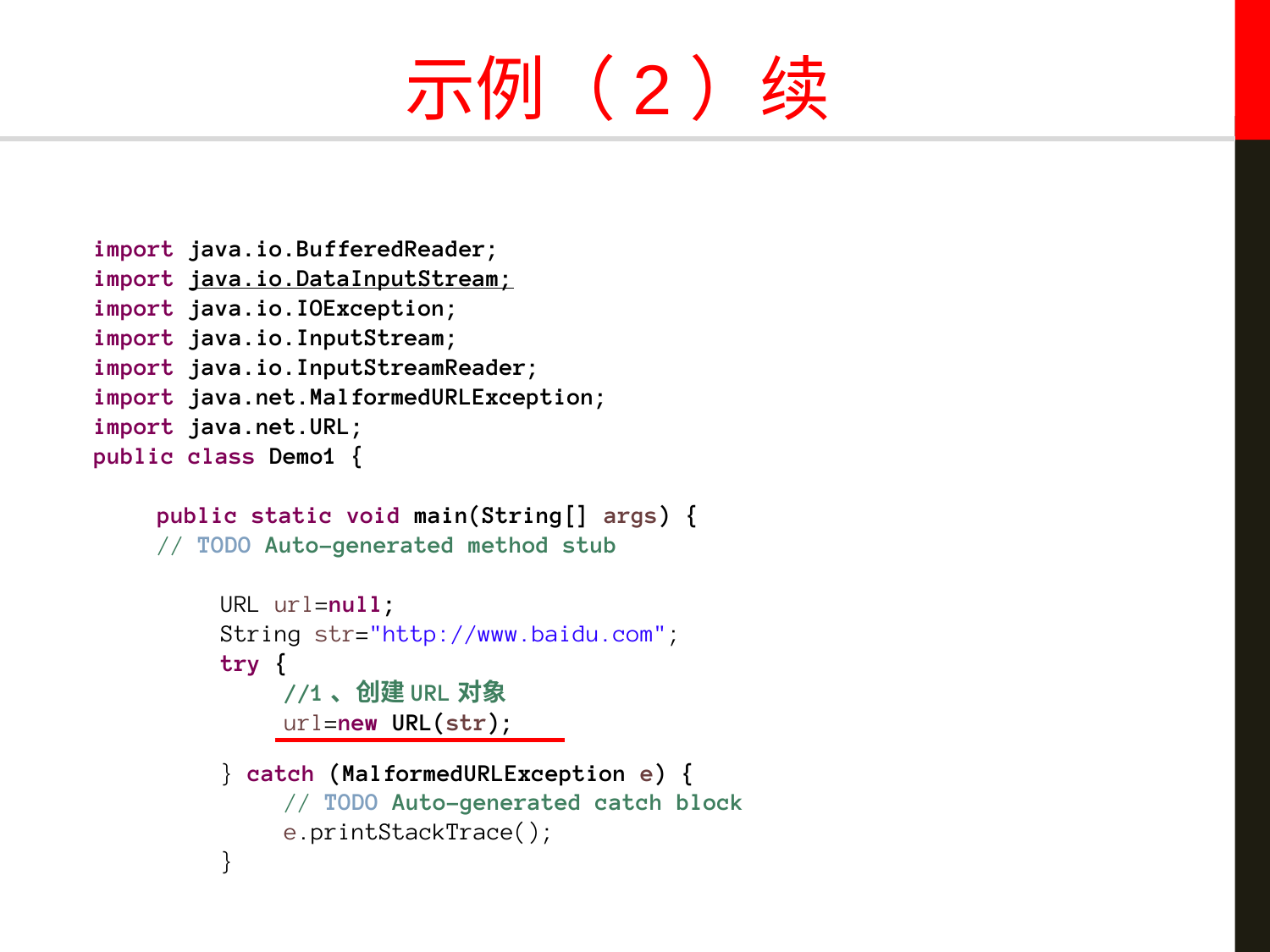

# 示例（2）续
import java.io.BufferedReader;
import java.io.DataInputStream;
import java.io.IOException;
import java.io.InputStream;
import java.io.InputStreamReader;
import java.net.MalformedURLException;
import java.net.URL;
public class Demo1 {

public static void main(String[] args) {
// TODO Auto-generated method stub

URL url=null;
String str="http://www.baidu.com";
try {
//1、创建URL对象
url=new URL(str);
} catch (MalformedURLException e) {
// TODO Auto-generated catch block
e.printStackTrace();
}